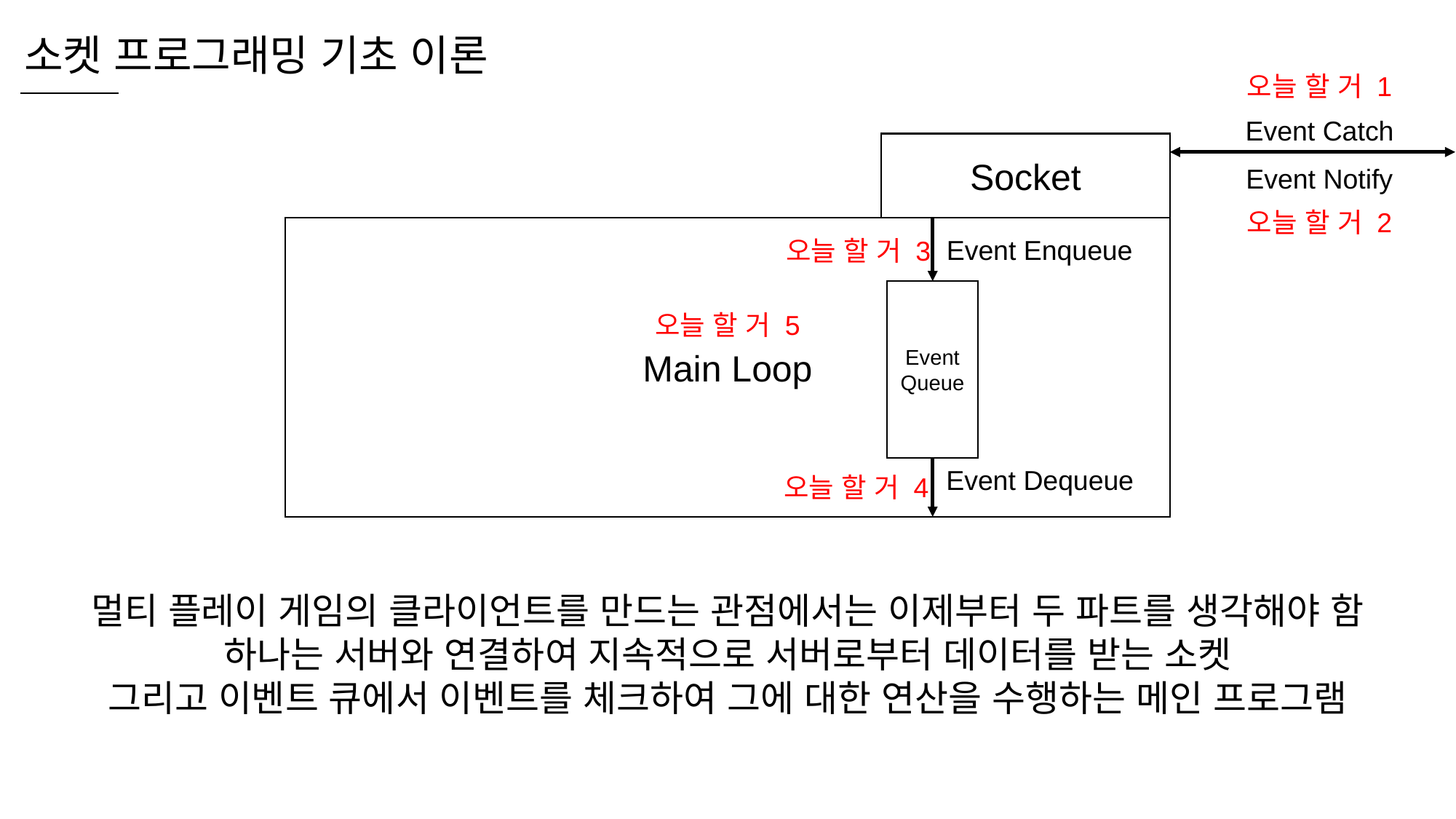

소켓 프로그래밍 기초 이론
오늘 할 거 1
Event Catch
Socket
Event Notify
오늘 할 거 2
Main Loop
Event Enqueue
오늘 할 거 3
Event
Queue
오늘 할 거 5
Event Dequeue
오늘 할 거 4
멀티 플레이 게임의 클라이언트를 만드는 관점에서는 이제부터 두 파트를 생각해야 함
하나는 서버와 연결하여 지속적으로 서버로부터 데이터를 받는 소켓
그리고 이벤트 큐에서 이벤트를 체크하여 그에 대한 연산을 수행하는 메인 프로그램